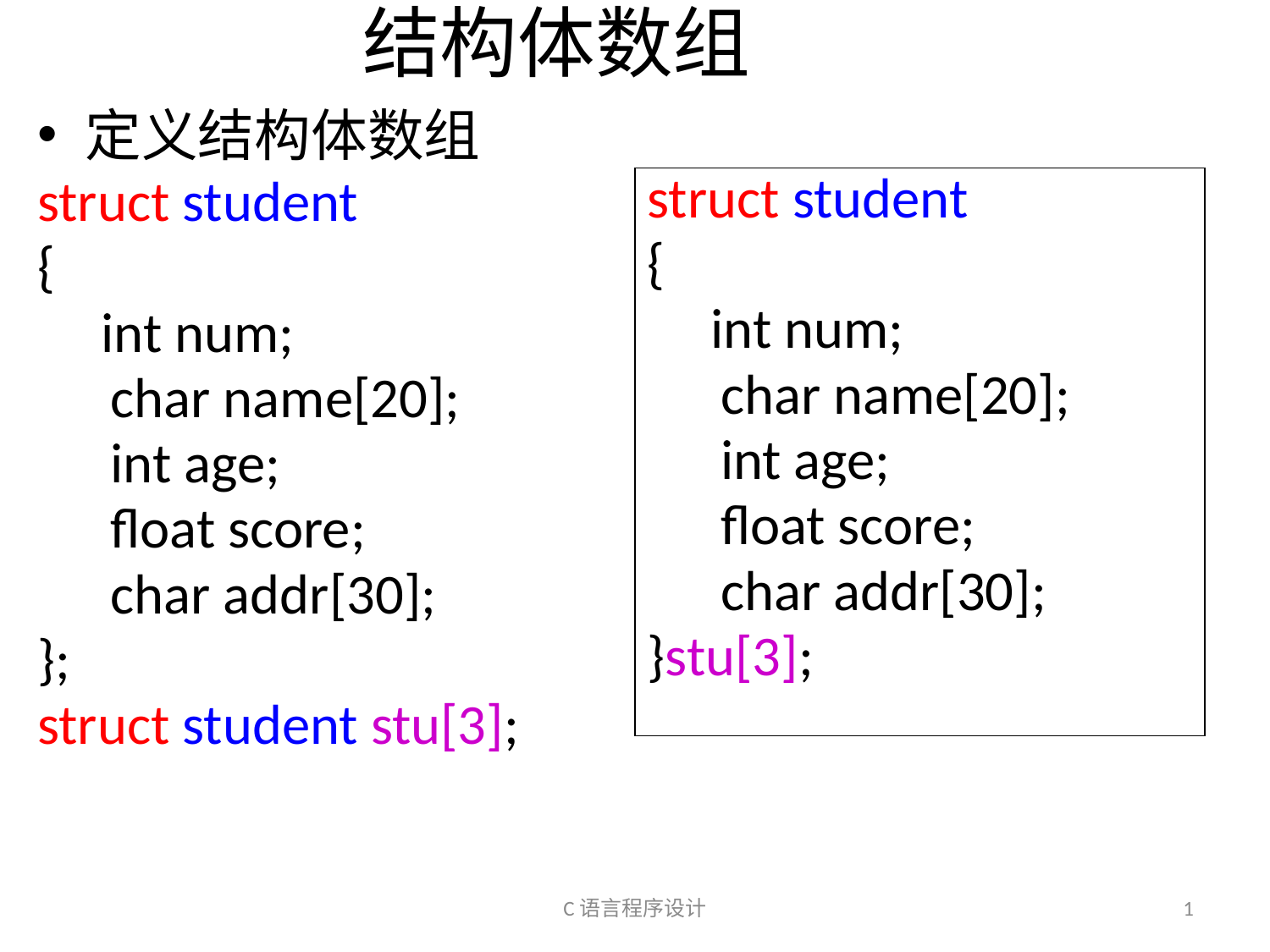

# 结构体数组
定义结构体数组
struct student
{
     int num;
	  char name[20];
	  int age;
	  float score;
	  char addr[30];
};
struct student stu[3];
struct student
{
     int num;
	  char name[20];
	  int age;
	  float score;
	  char addr[30];
}stu[3];
C语言程序设计
1